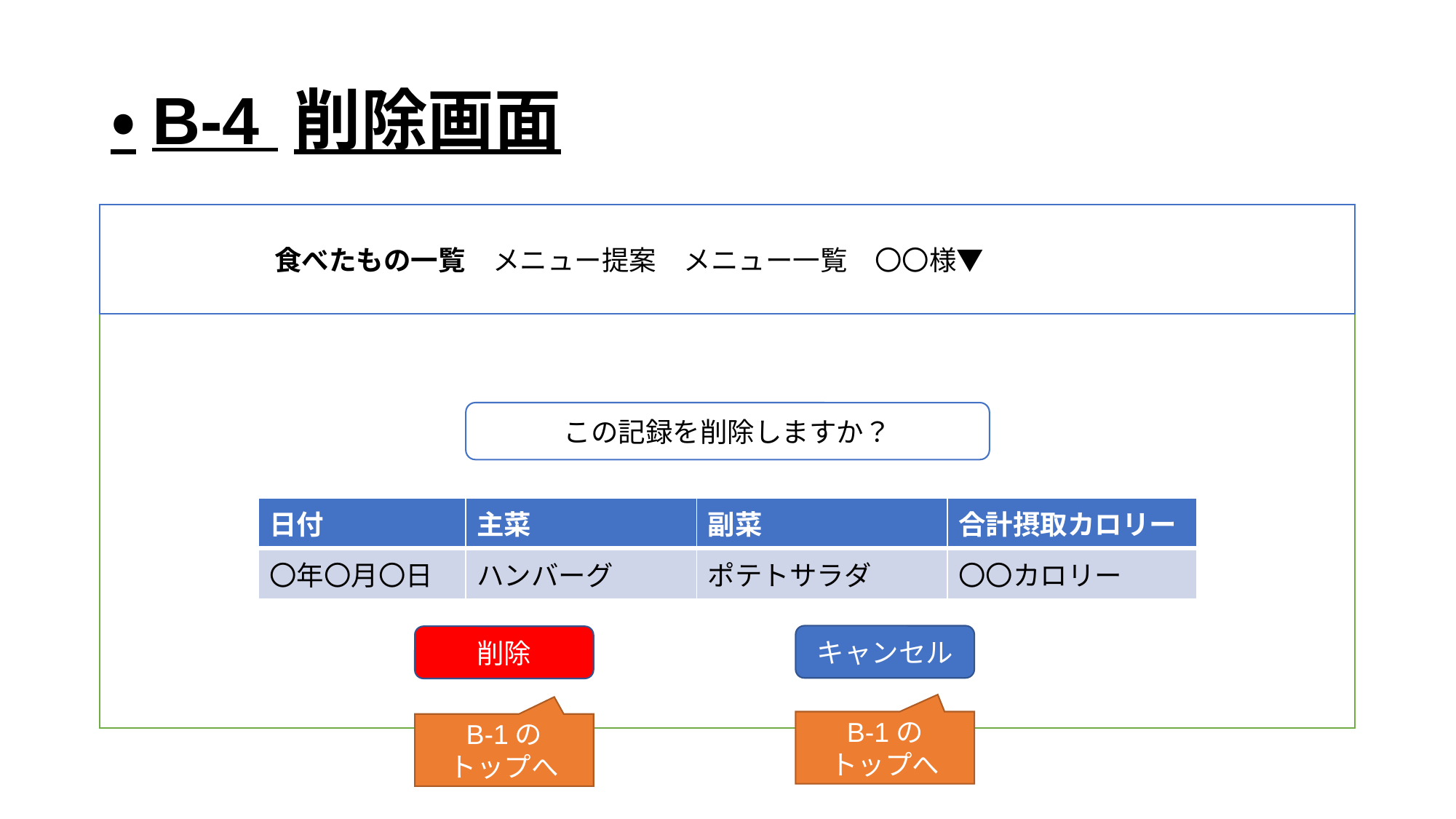

# ・B-4 削除画面

　　　　　　食べたもの一覧　メニュー提案　メニュー一覧　〇〇様▼
この記録を削除しますか？
| 日付 | 主菜 | 副菜 | 合計摂取カロリー |
| --- | --- | --- | --- |
| 〇年〇月〇日 | ハンバーグ | ポテトサラダ | 〇〇カロリー |
キャンセル
削除
B-1の
トップへ
B-1の
トップへ